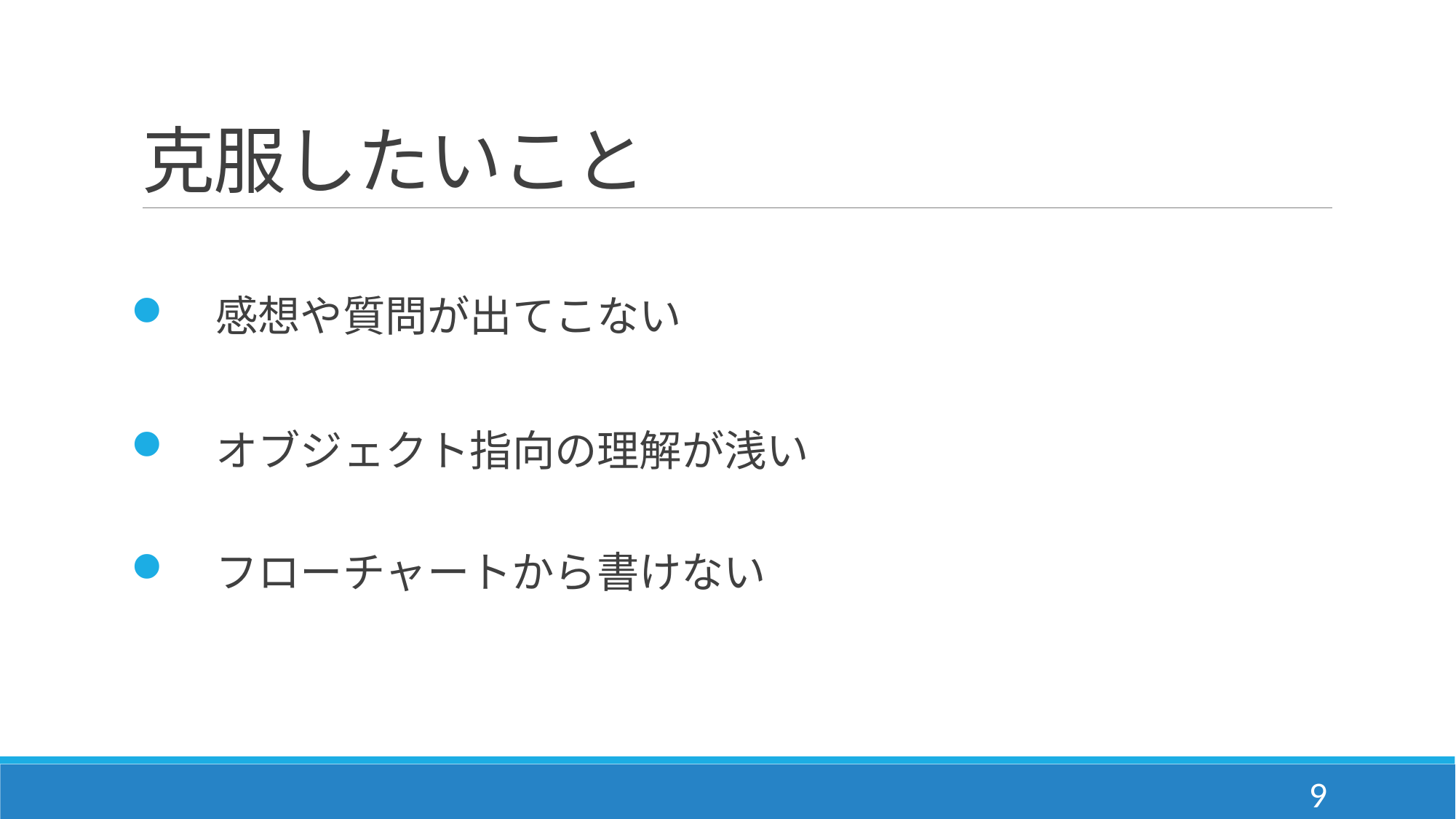

# 克服したいこと

　感想や質問が出てこない

　オブジェクト指向の理解が浅い

　フローチャートから書けない
9